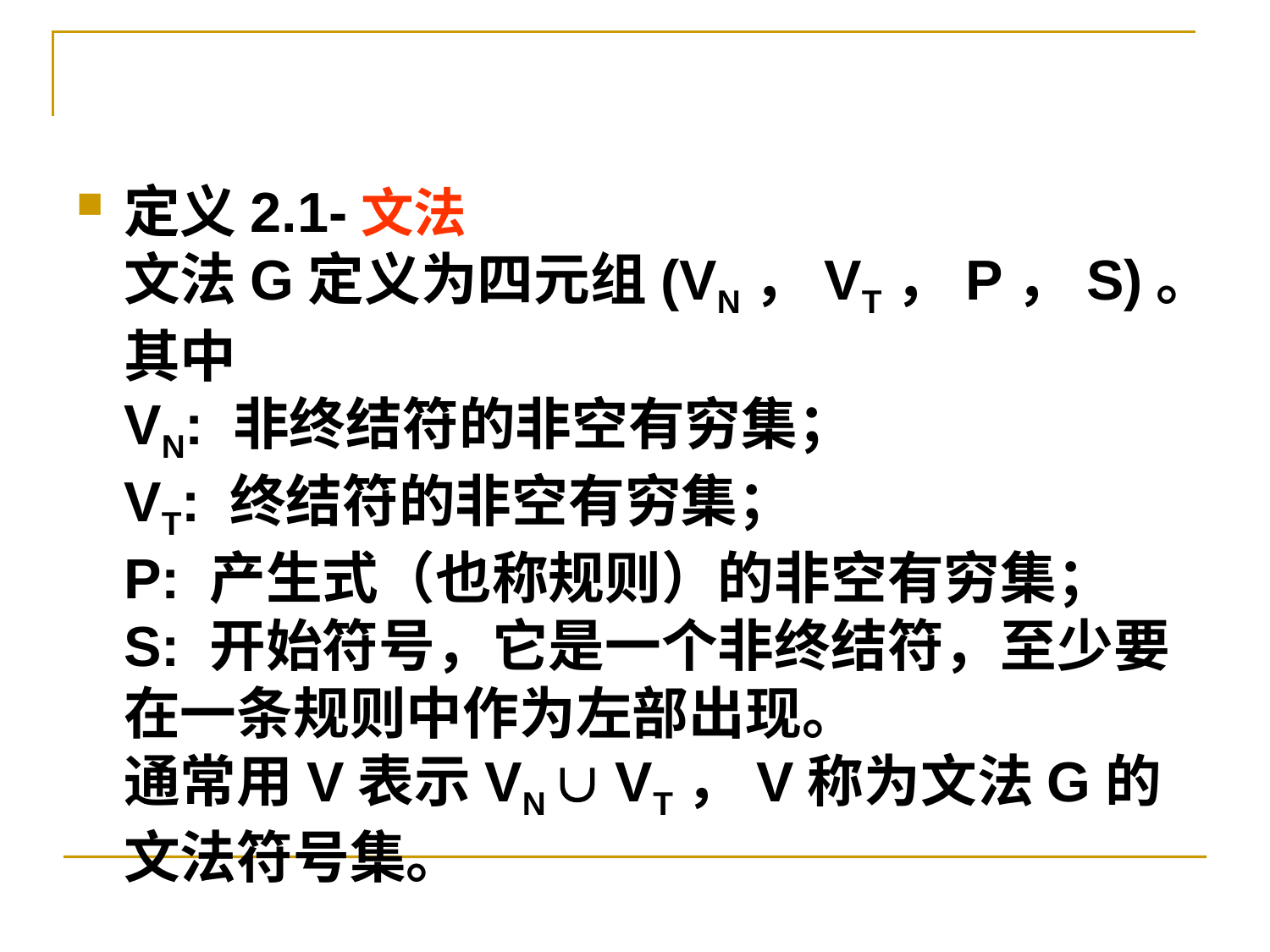

#
定义2.1-文法
文法G定义为四元组(VN，VT，P，S)。其中
VN: 非终结符的非空有穷集；
VT: 终结符的非空有穷集；
P: 产生式（也称规则）的非空有穷集；
S: 开始符号，它是一个非终结符，至少要在一条规则中作为左部出现。
通常用V表示VN ∪ VT，V称为文法G的文法符号集。